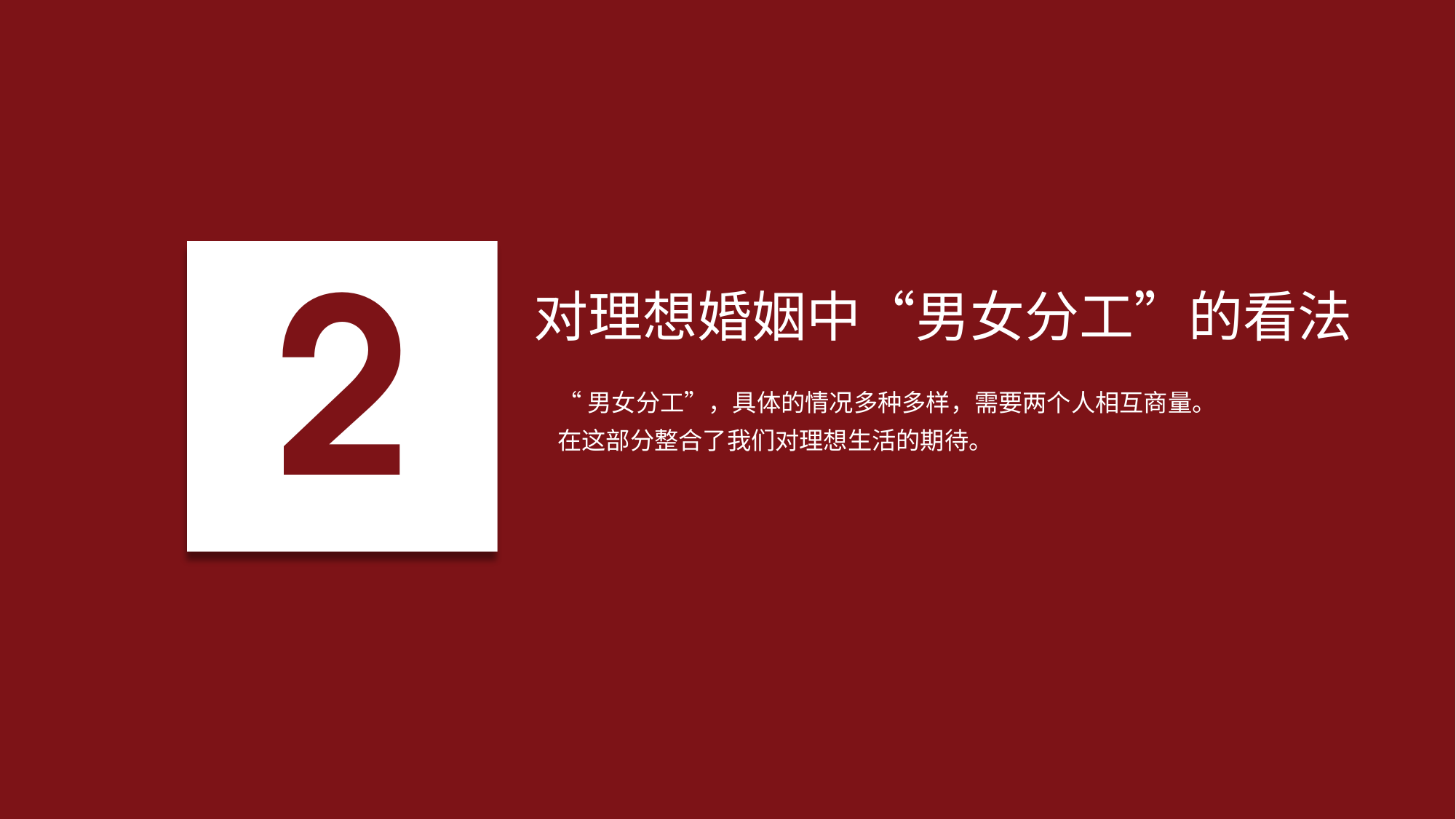

2
对理想婚姻中“男女分工”的看法
“男女分工”，具体的情况多种多样，需要两个人相互商量。在这部分整合了我们对理想生活的期待。